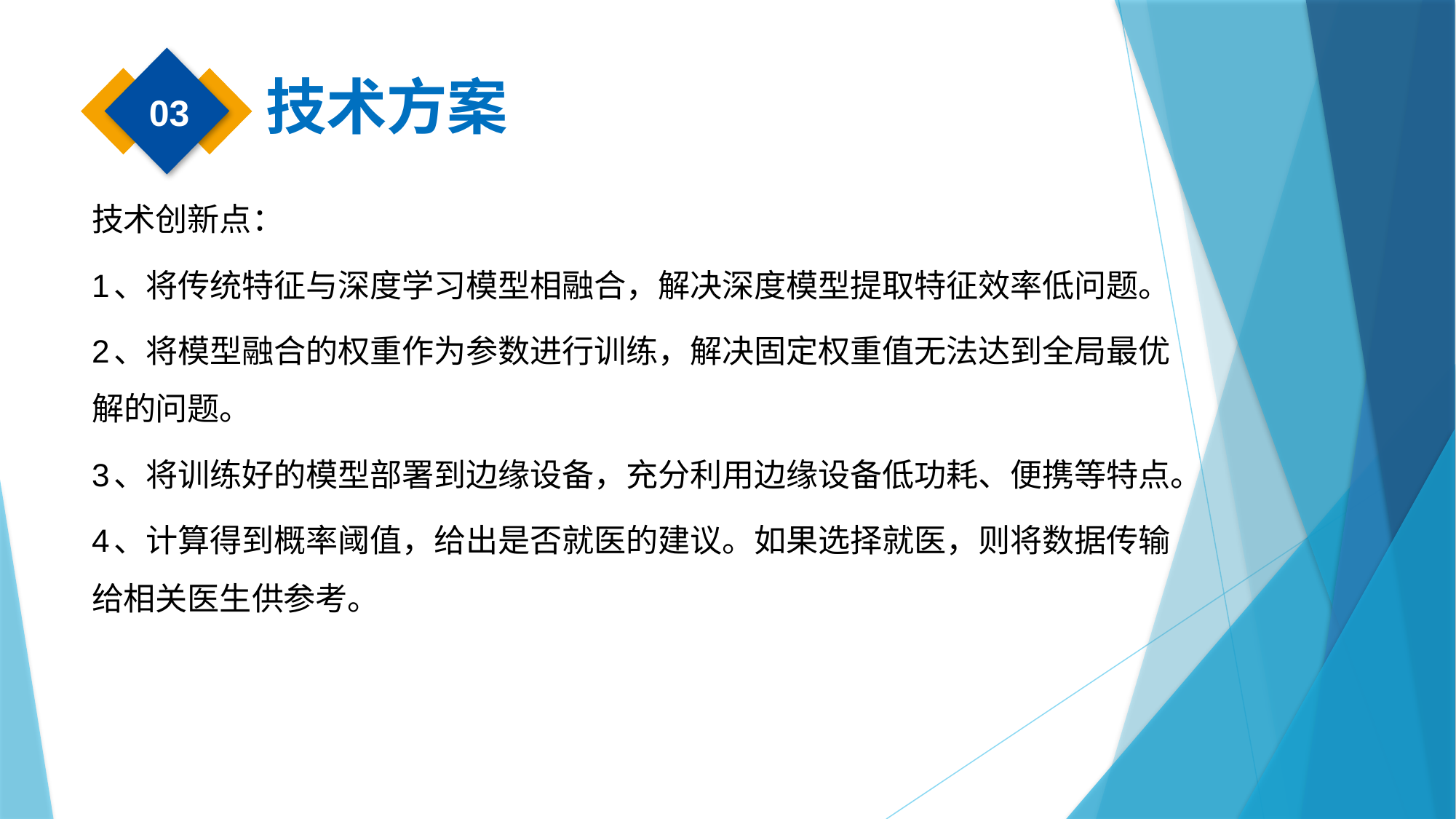

03
技术方案
技术创新点：
1、将传统特征与深度学习模型相融合，解决深度模型提取特征效率低问题。
2、将模型融合的权重作为参数进行训练，解决固定权重值无法达到全局最优解的问题。
3、将训练好的模型部署到边缘设备，充分利用边缘设备低功耗、便携等特点。
4、计算得到概率阈值，给出是否就医的建议。如果选择就医，则将数据传输给相关医生供参考。